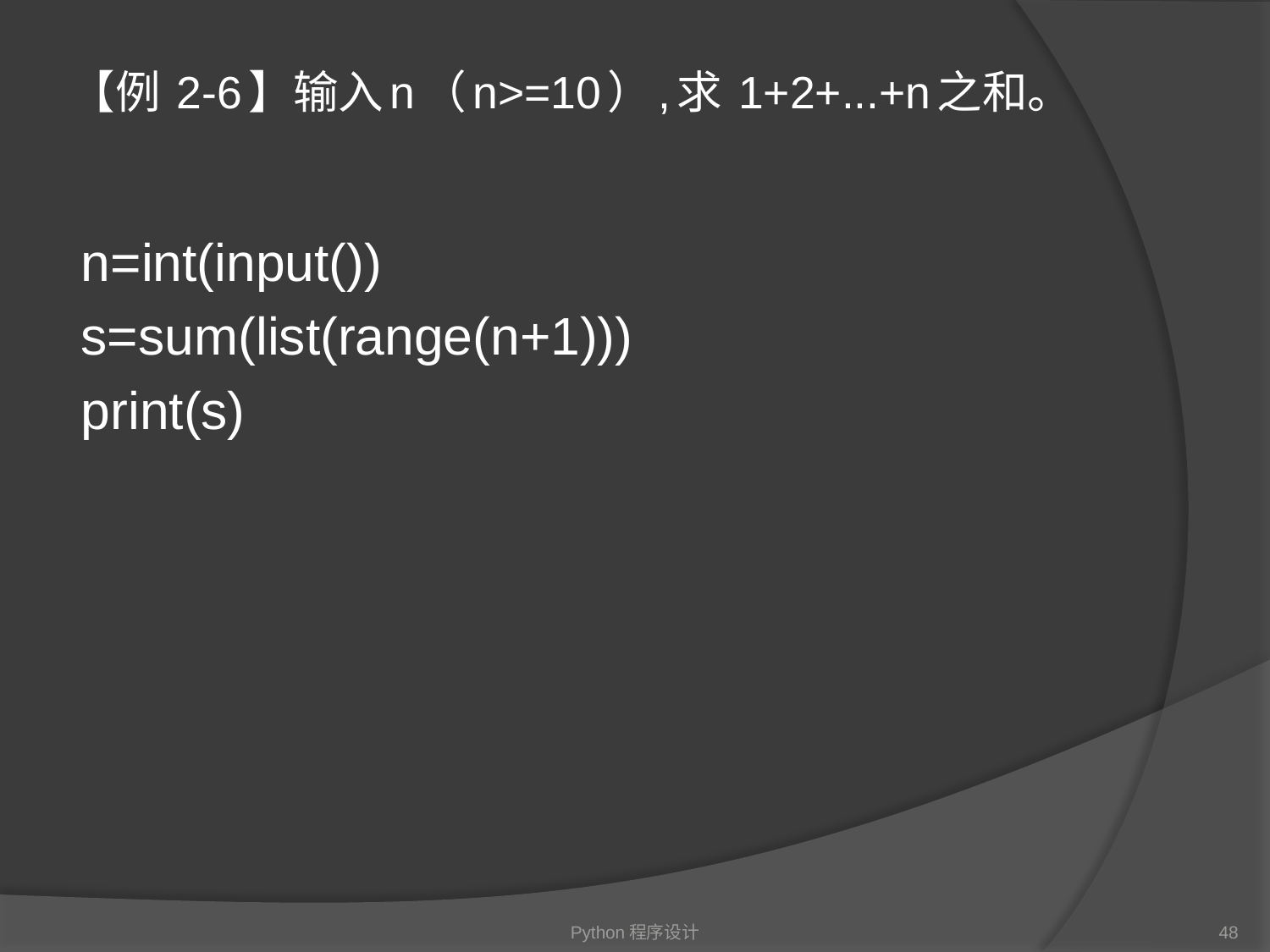

# 【例 2-6】输入n（n>=10）,求 1+2+...+n之和。
n=int(input())
s=sum(list(range(n+1)))
print(s)

Python程序设计
48